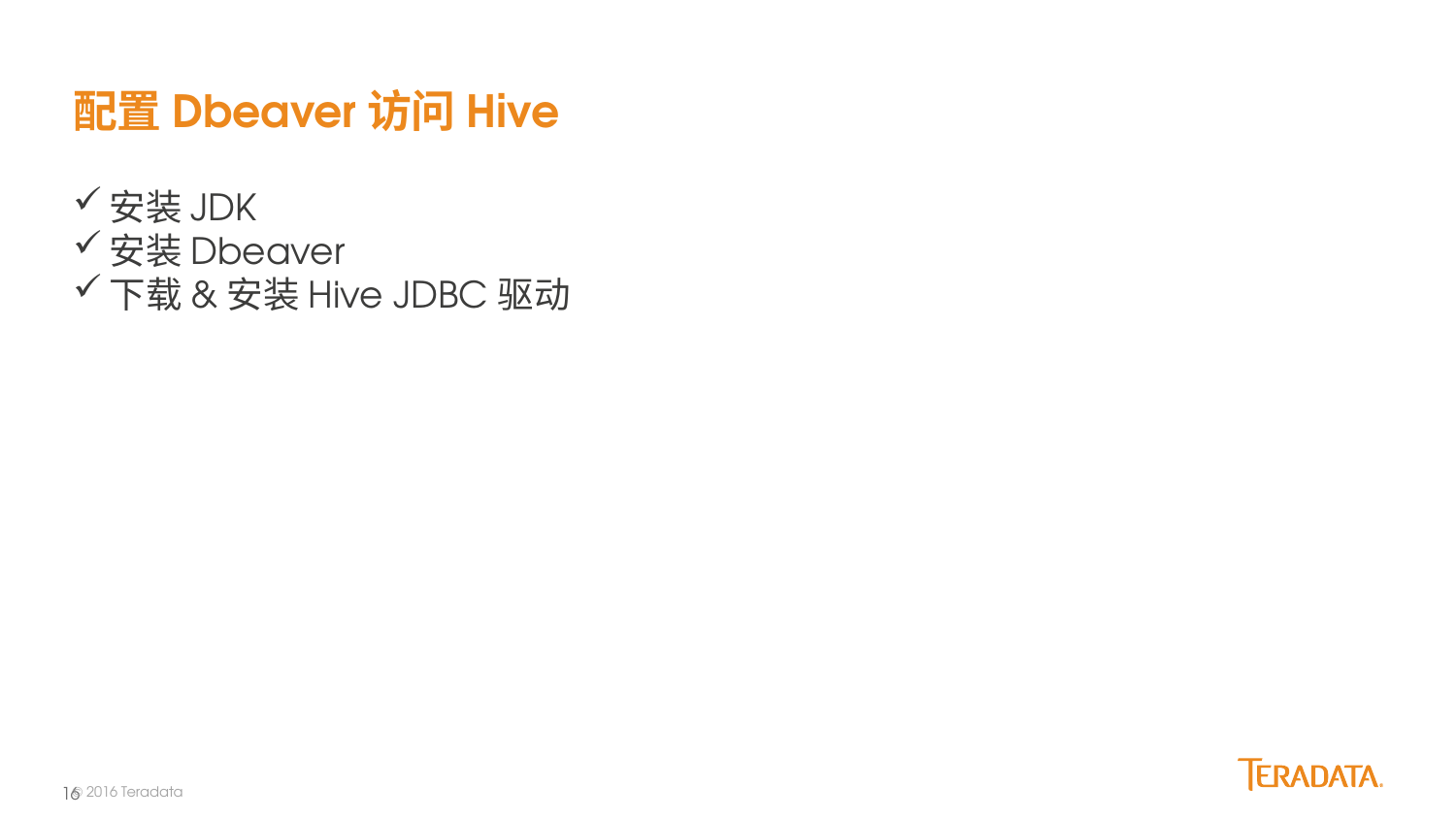

# 配置Dbeaver访问Hive
安装JDK
安装Dbeaver
下载&安装Hive JDBC驱动
© 2016 Teradata